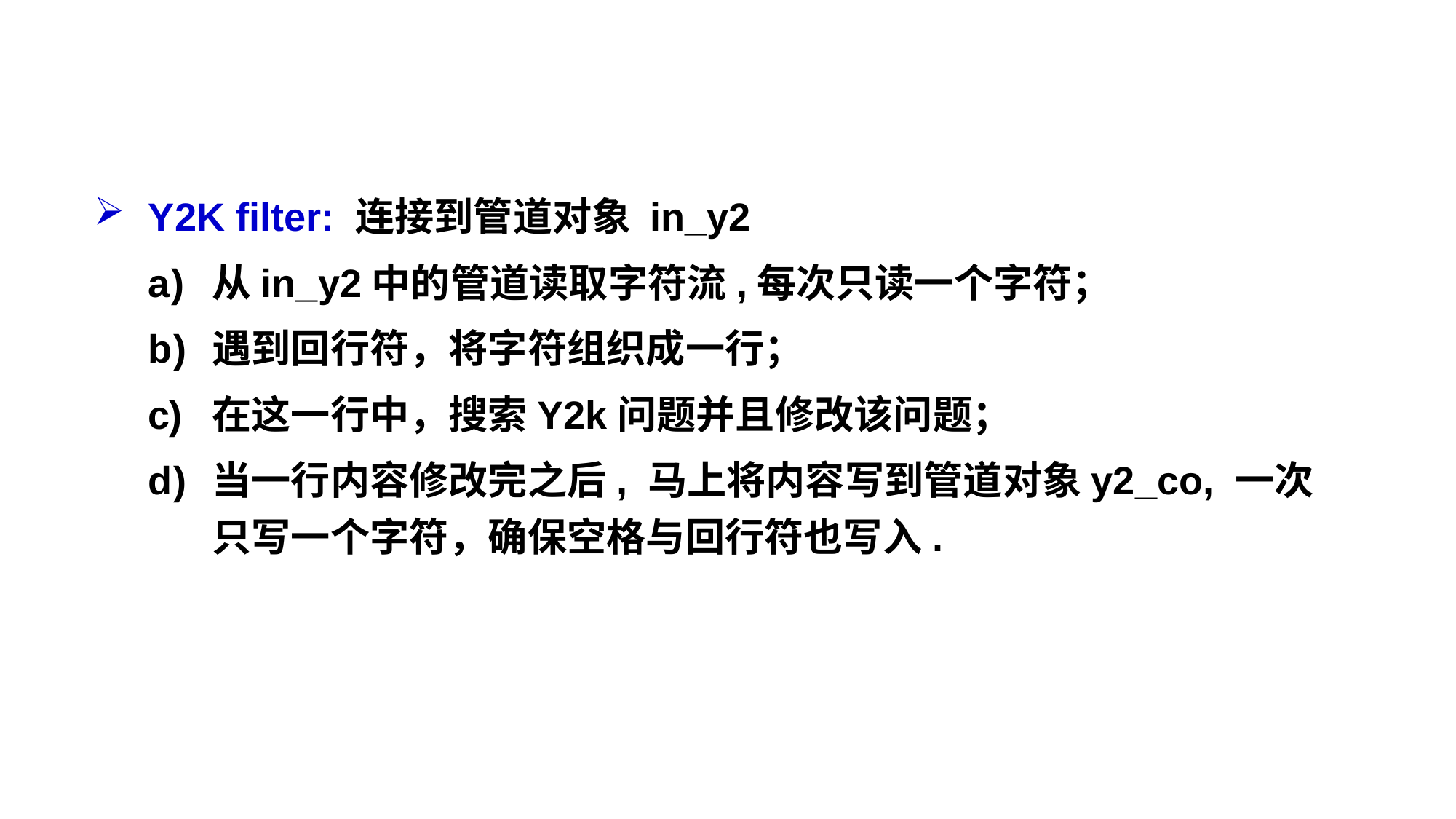

Y2K filter: 连接到管道对象 in_y2
从in_y2中的管道读取字符流,每次只读一个字符；
遇到回行符，将字符组织成一行；
在这一行中，搜索Y2k问题并且修改该问题；
当一行内容修改完之后, 马上将内容写到管道对象y2_co, 一次只写一个字符，确保空格与回行符也写入.